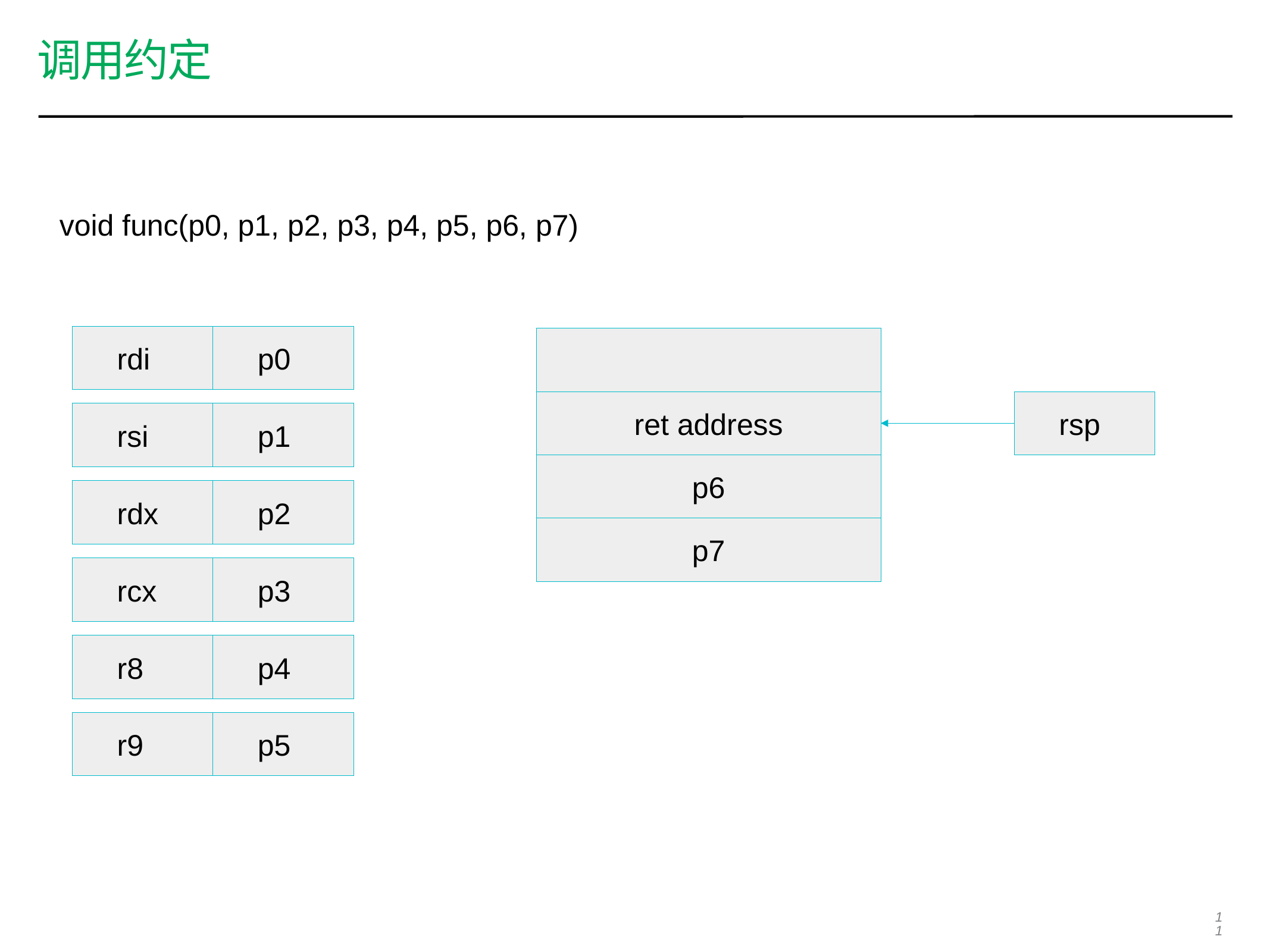

# 调用约定
void func(p0, p1, p2, p3, p4, p5, p6, p7)
rdi
p0

ret address
rsp
rsi
p1
p6
rdx
p2
p7
rcx
p3
r8
p4
r9
p5
11